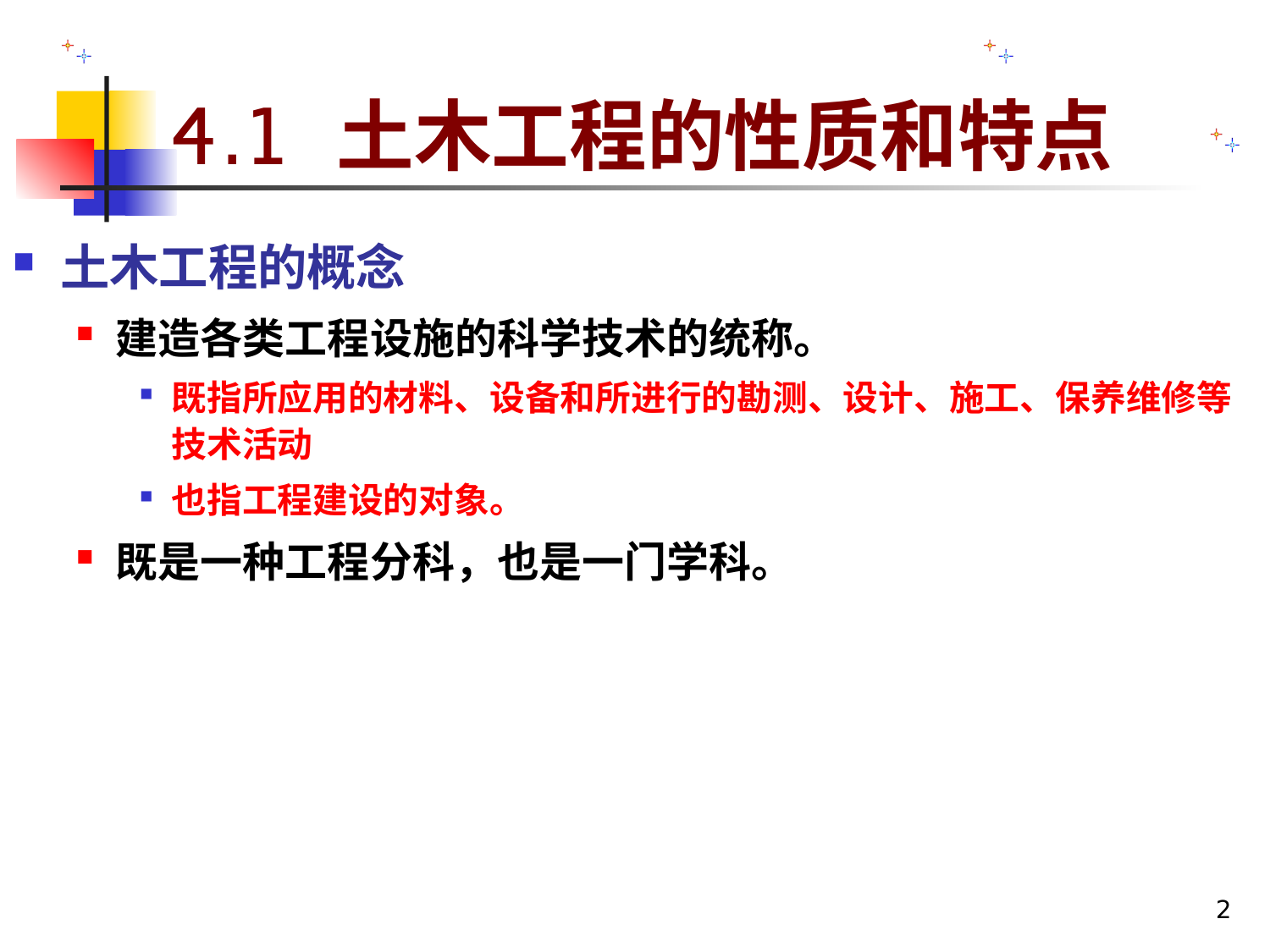

# 4.1 土木工程的性质和特点
土木工程的概念
建造各类工程设施的科学技术的统称。
既指所应用的材料、设备和所进行的勘测、设计、施工、保养维修等技术活动
也指工程建设的对象。
既是一种工程分科，也是一门学科。

2